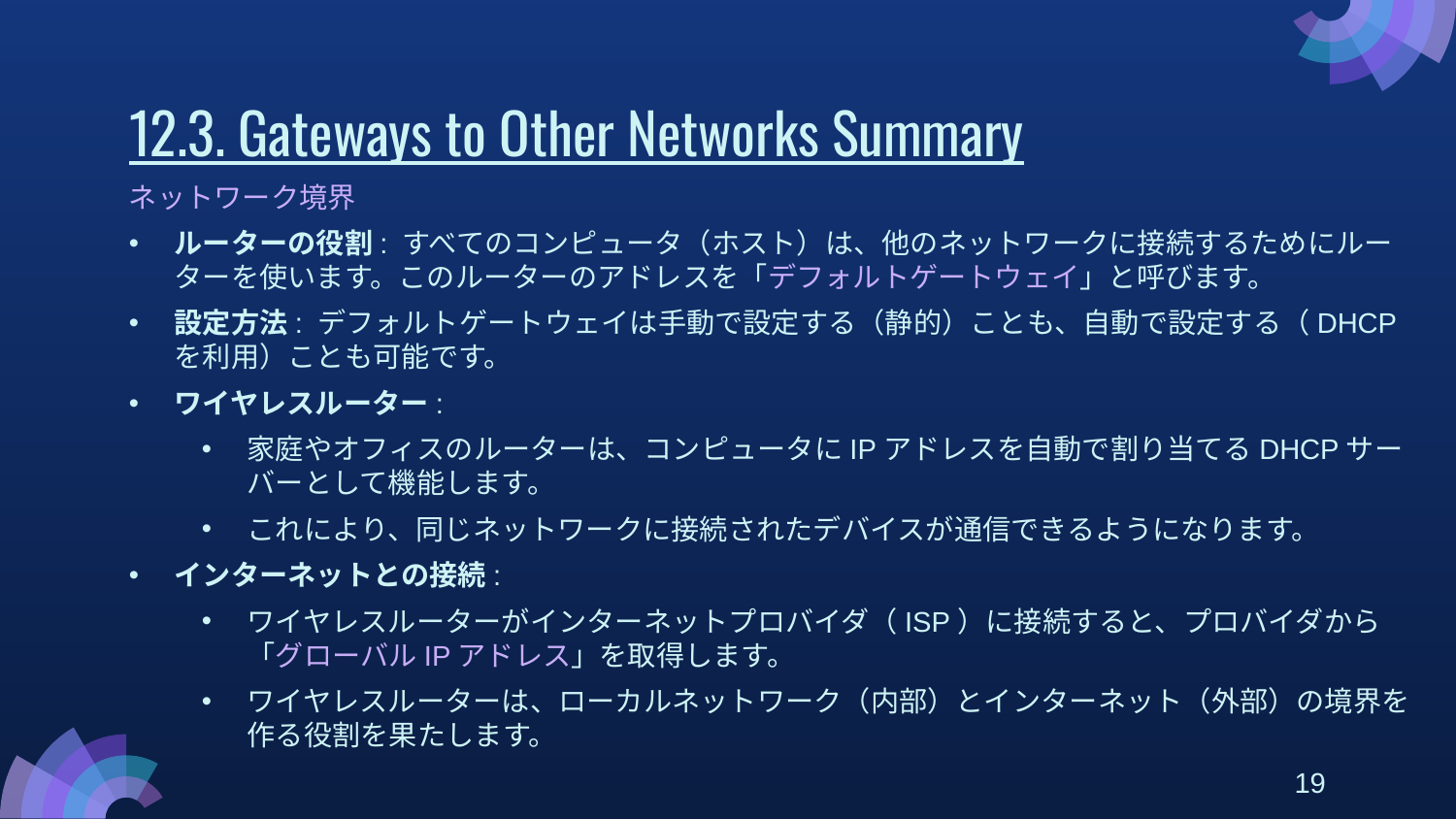

# 12.3. Gateways to Other Networks Summary
ネットワーク境界
ルーターの役割: すべてのコンピュータ（ホスト）は、他のネットワークに接続するためにルーターを使います。このルーターのアドレスを「デフォルトゲートウェイ」と呼びます。
設定方法: デフォルトゲートウェイは手動で設定する（静的）ことも、自動で設定する（DHCPを利用）ことも可能です。
ワイヤレスルーター:
家庭やオフィスのルーターは、コンピュータにIPアドレスを自動で割り当てるDHCPサーバーとして機能します。
これにより、同じネットワークに接続されたデバイスが通信できるようになります。
インターネットとの接続:
ワイヤレスルーターがインターネットプロバイダ（ISP）に接続すると、プロバイダから「グローバルIPアドレス」を取得します。
ワイヤレスルーターは、ローカルネットワーク（内部）とインターネット（外部）の境界を作る役割を果たします。